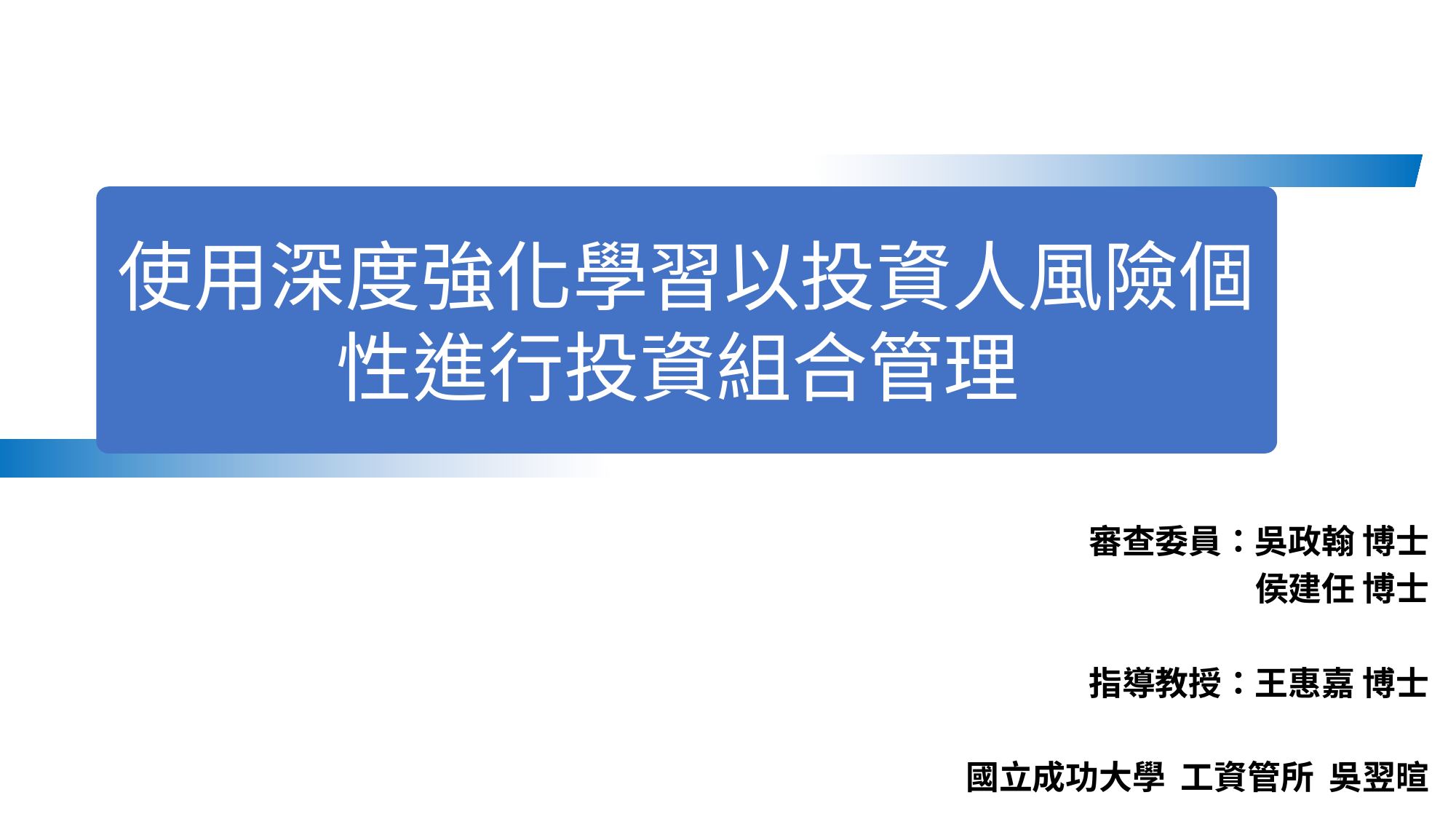

使用深度強化學習以投資人風險個性進行投資組合管理

審查委員：吳政翰 博士
侯建任 博士

指導教授：王惠嘉 博士

國立成功大學  工資管所  吳翌暄
1